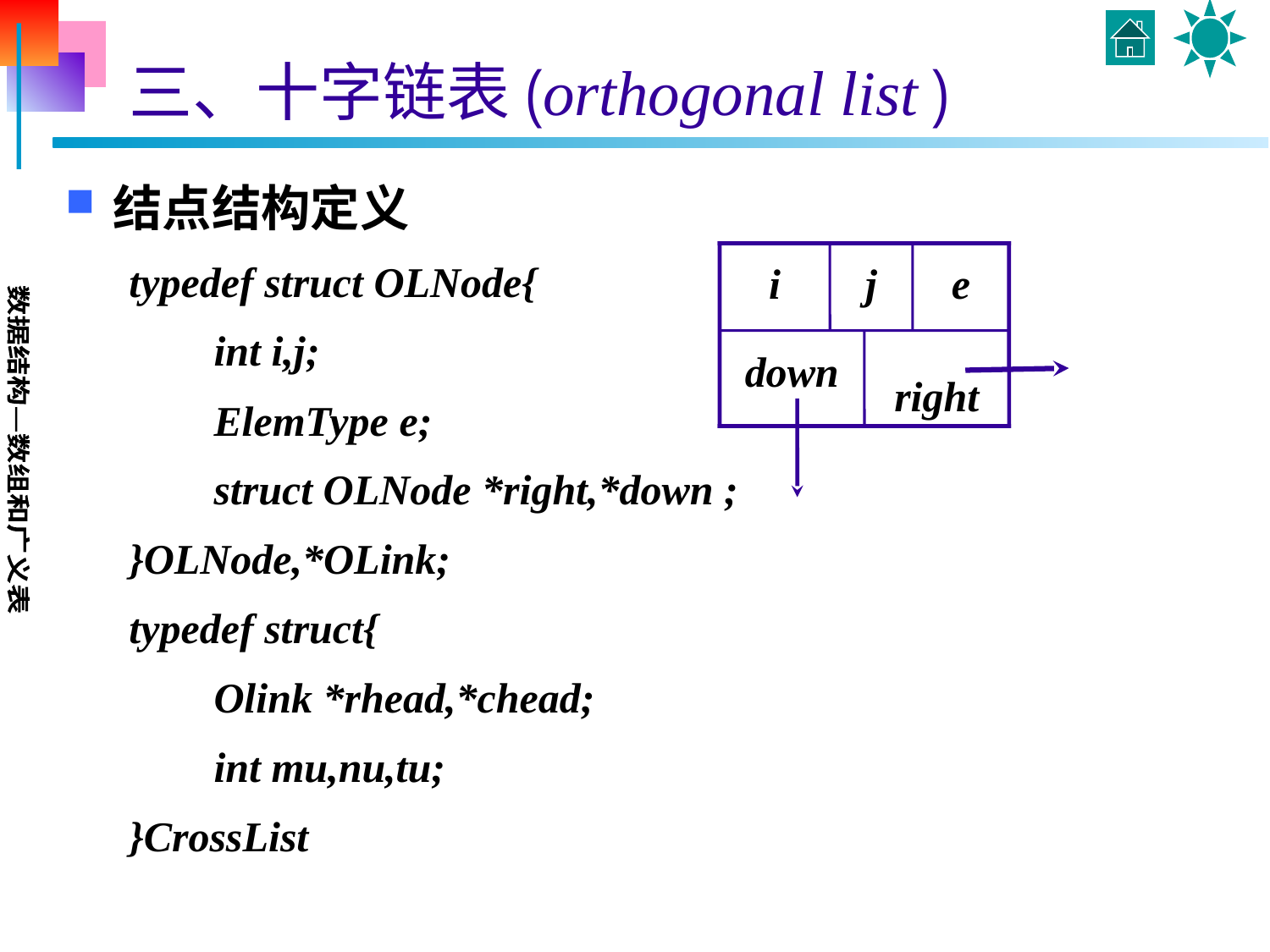

# 三、十字链表(orthogonal list )
结点结构定义
typedef struct OLNode{
  int i,j;
  ElemType e;
  struct OLNode *right,*down ;
}OLNode,*OLink;
typedef struct{
  Olink *rhead,*chead;
  int mu,nu,tu;
}CrossList
i

j

e

down

right

62